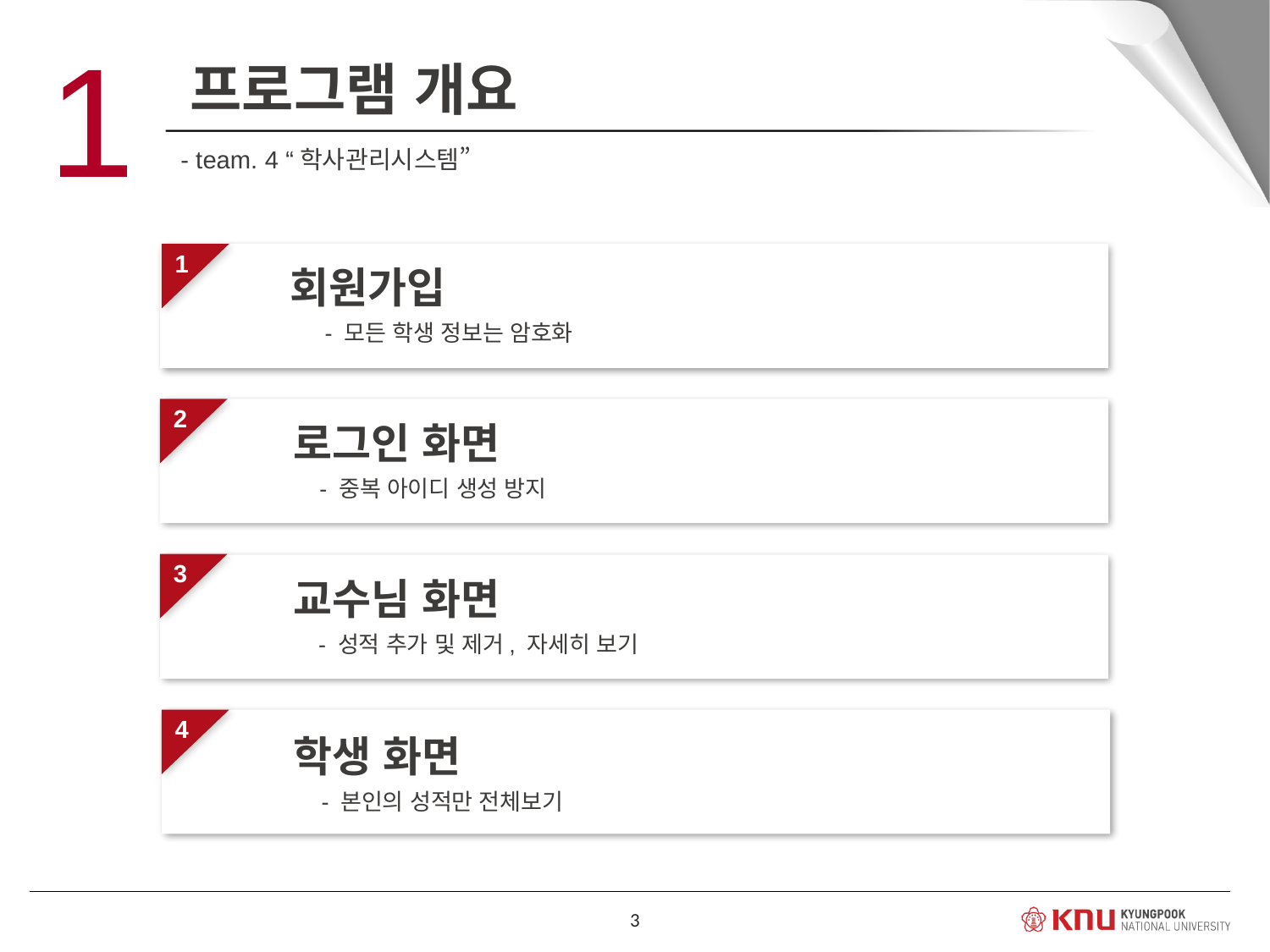

1
프로그램 개요
- team. 4 “학사관리시스템”
1

회원가입
- 모든 학생 정보는 암호화
2

로그인 화면
- 중복 아이디 생성 방지
3

교수님 화면
- 성적 추가 및 제거, 자세히 보기
4

학생 화면
- 본인의 성적만 전체보기
3